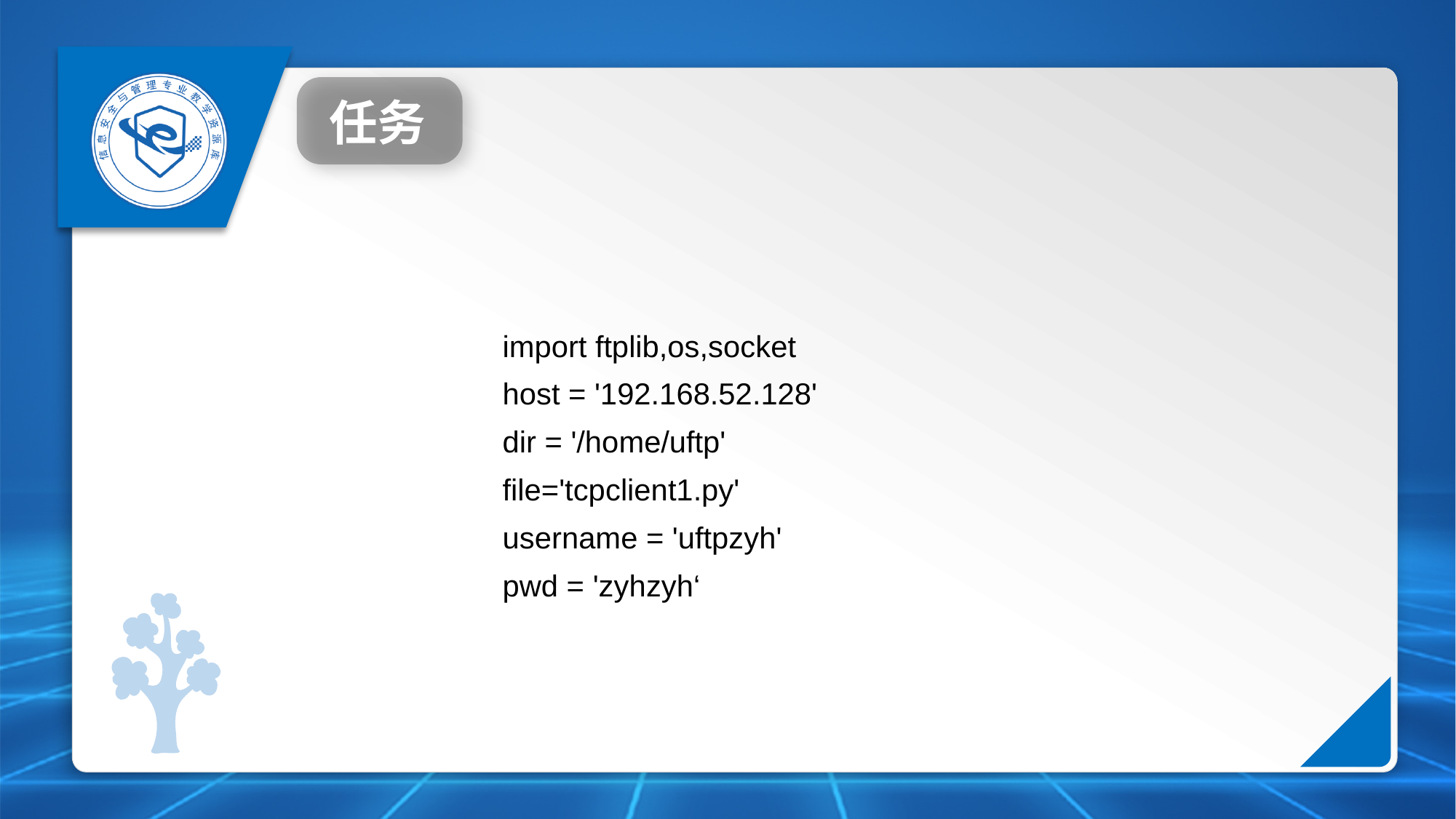

任务
import ftplib,os,socket
host = '192.168.52.128'
dir = '/home/uftp'
file='tcpclient1.py'
username = 'uftpzyh'
pwd = 'zyhzyh‘